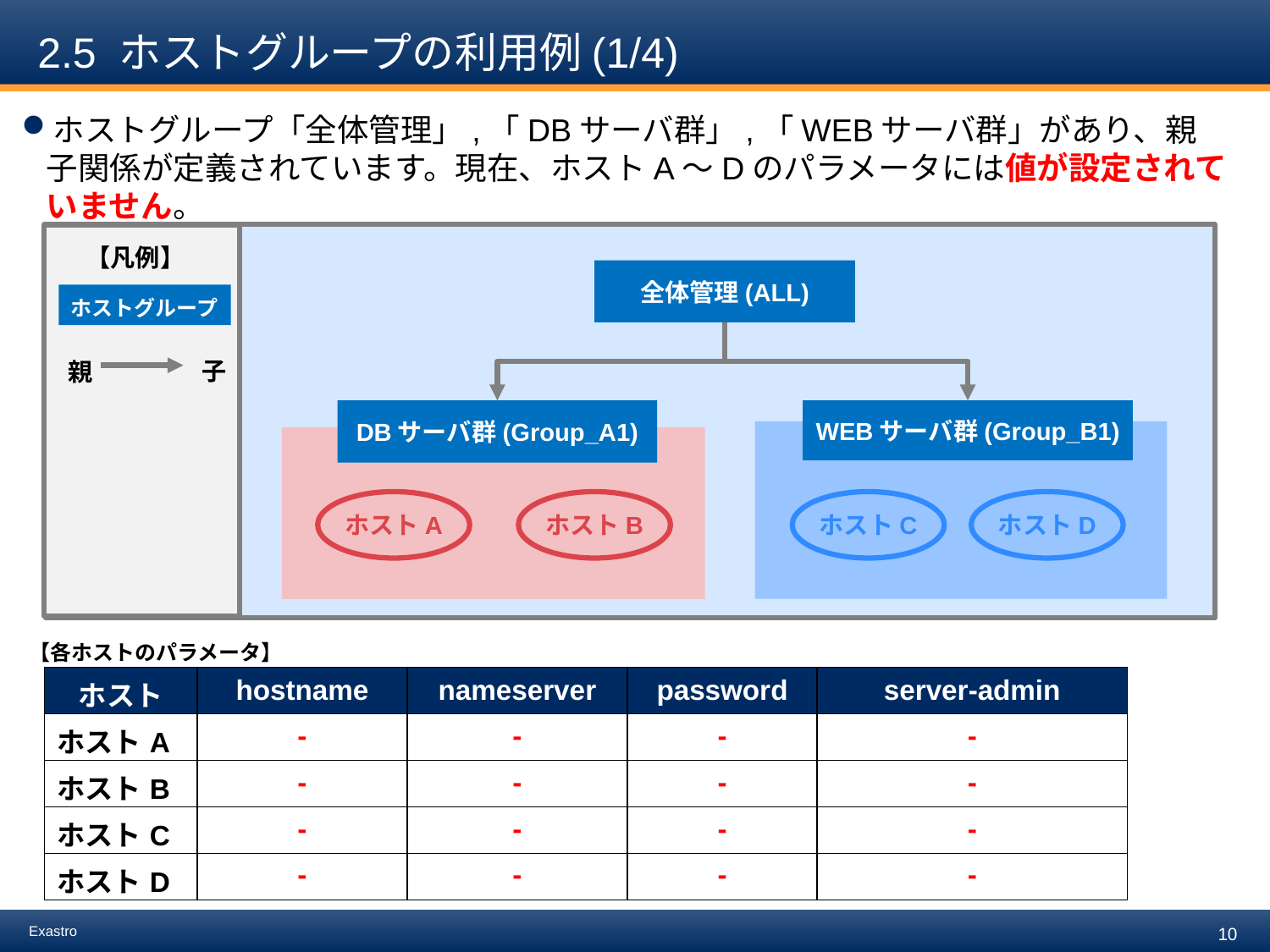

# 2.5 ホストグループの利用例(1/4)
ホストグループ「全体管理」,「DBサーバ群」,「WEBサーバ群」があり、親子関係が定義されています。現在、ホストA～Dのパラメータには値が設定されていません。

【凡例】

ホストグループ
子
親
全体管理(ALL)
DBサーバ群(Group_A1)
WEBサーバ群(Group_B1)

ホストA
ホストB
ホストC
ホストD
【各ホストのパラメータ】
| ホスト | hostname | nameserver | password | server-admin |
| --- | --- | --- | --- | --- |
| ホストA | - | - | - | - |
| ホストB | - | - | - | - |
| ホストC | - | - | - | - |
| ホストD | - | - | - | - |